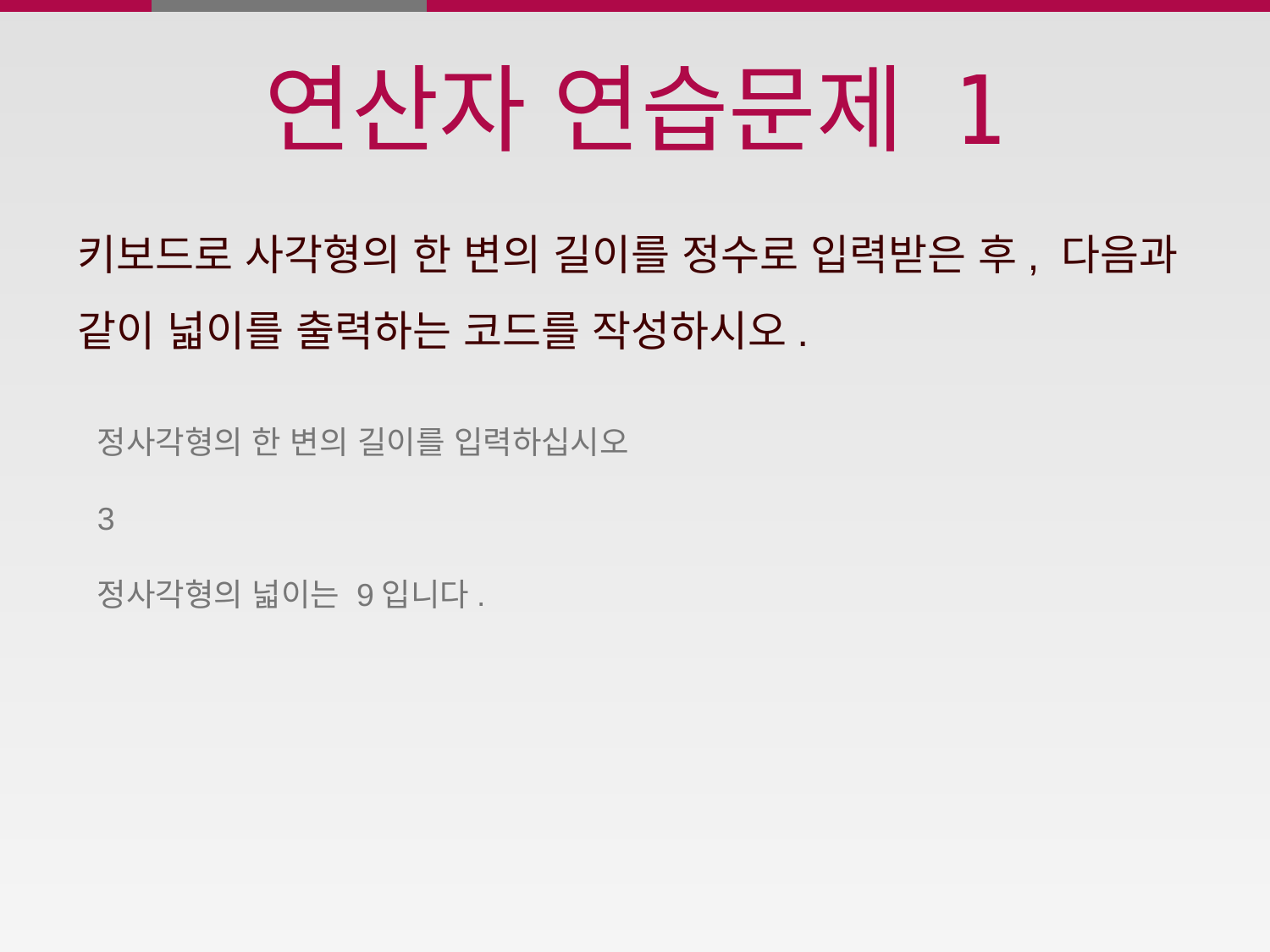

연산자 연습문제 1
키보드로 사각형의 한 변의 길이를 정수로 입력받은 후, 다음과 같이 넓이를 출력하는 코드를 작성하시오.
정사각형의 한 변의 길이를 입력하십시오

3

정사각형의 넓이는 9입니다.